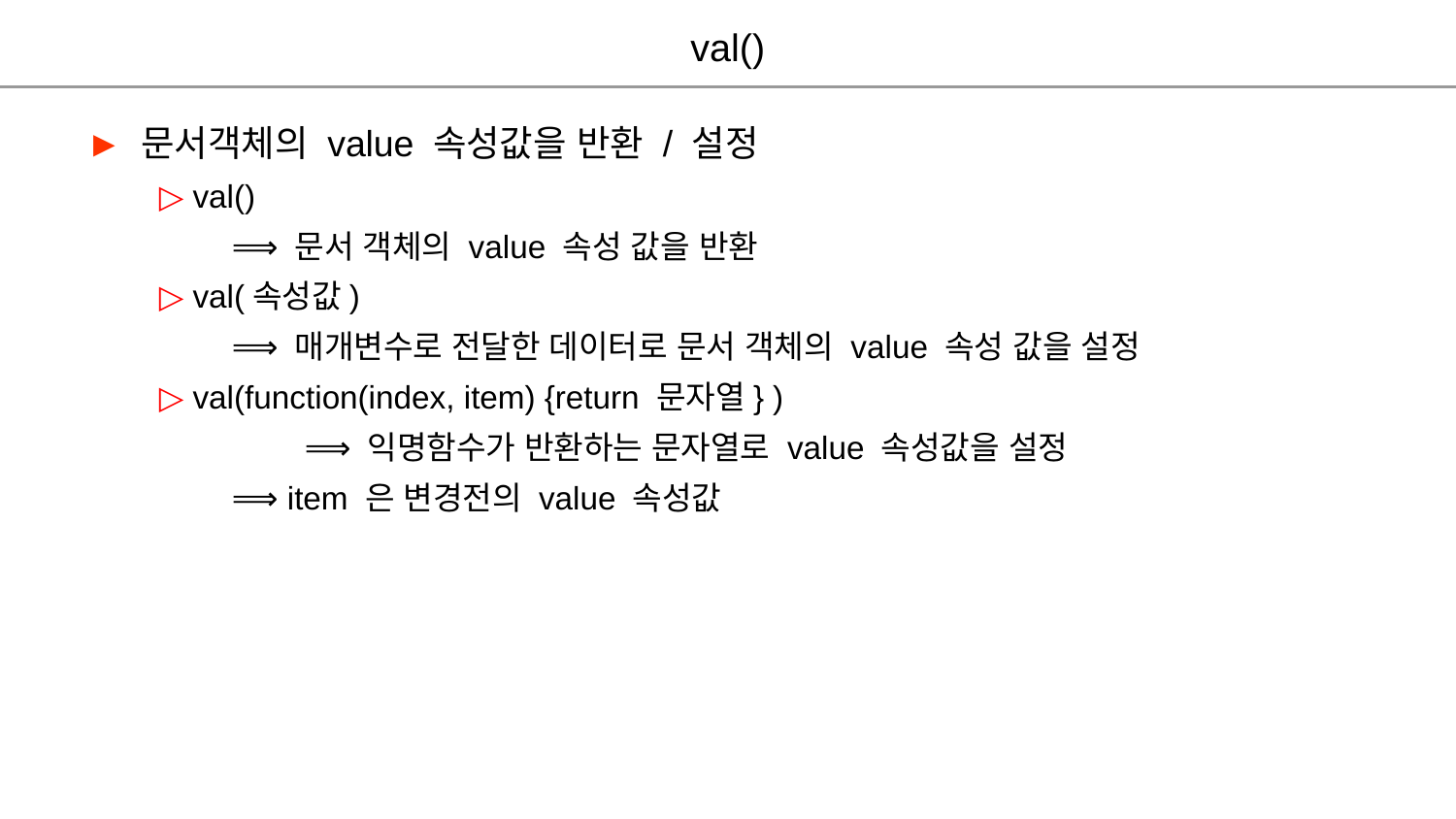

val()
► 문서객체의 value 속성값을 반환 / 설정
▷ val()
⟹ 문서 객체의 value 속성 값을 반환
▷ val(속성값)
⟹ 매개변수로 전달한 데이터로 문서 객체의 value 속성 값을 설정
▷ val(function(index, item) {return 문자열} )
⟹ 익명함수가 반환하는 문자열로 value 속성값을 설정
⟹ item 은 변경전의 value 속성값